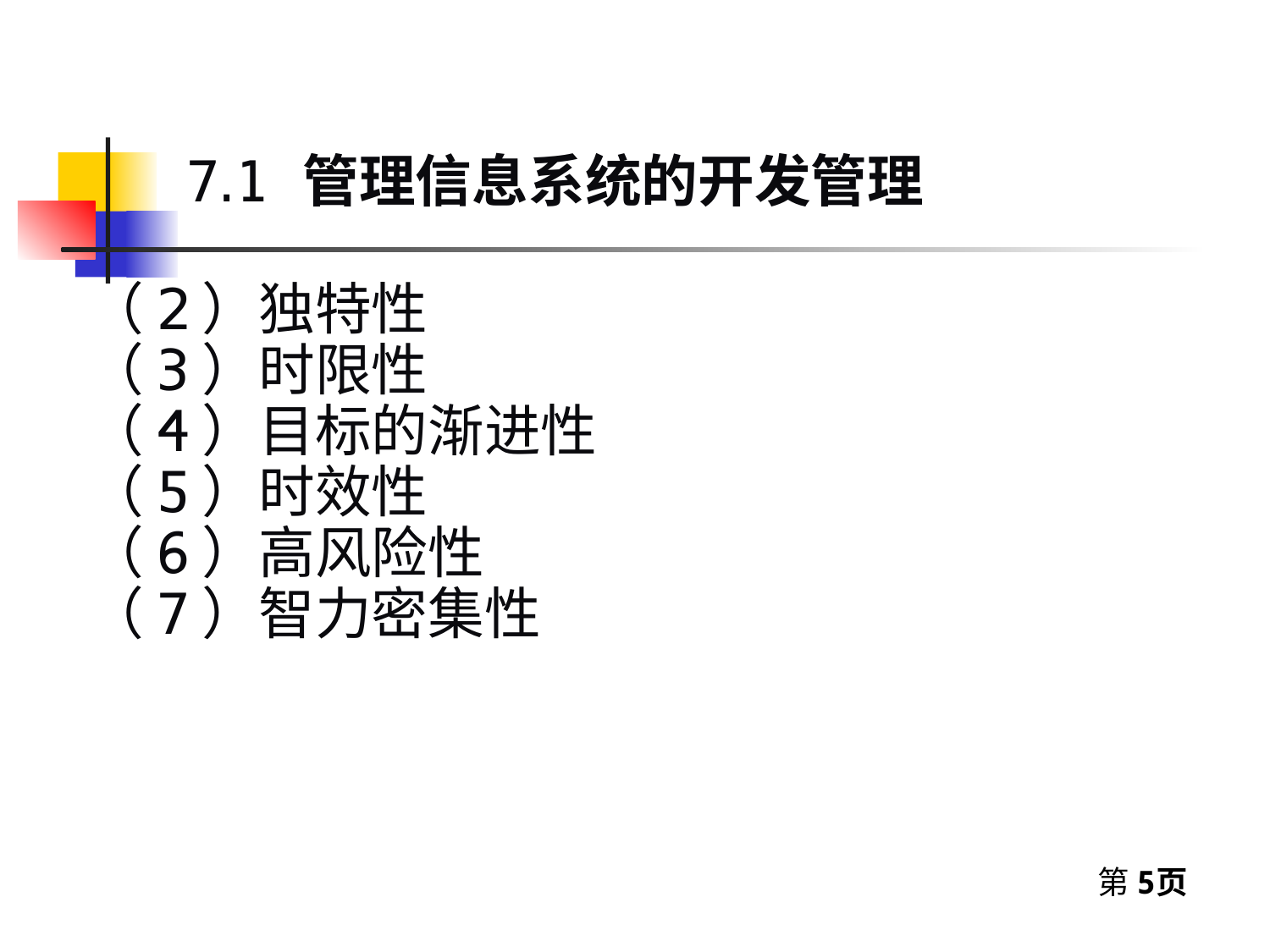

7.1 管理信息系统的开发管理
（2）独特性
（3）时限性
（4）目标的渐进性
（5）时效性
（6）高风险性
（7）智力密集性